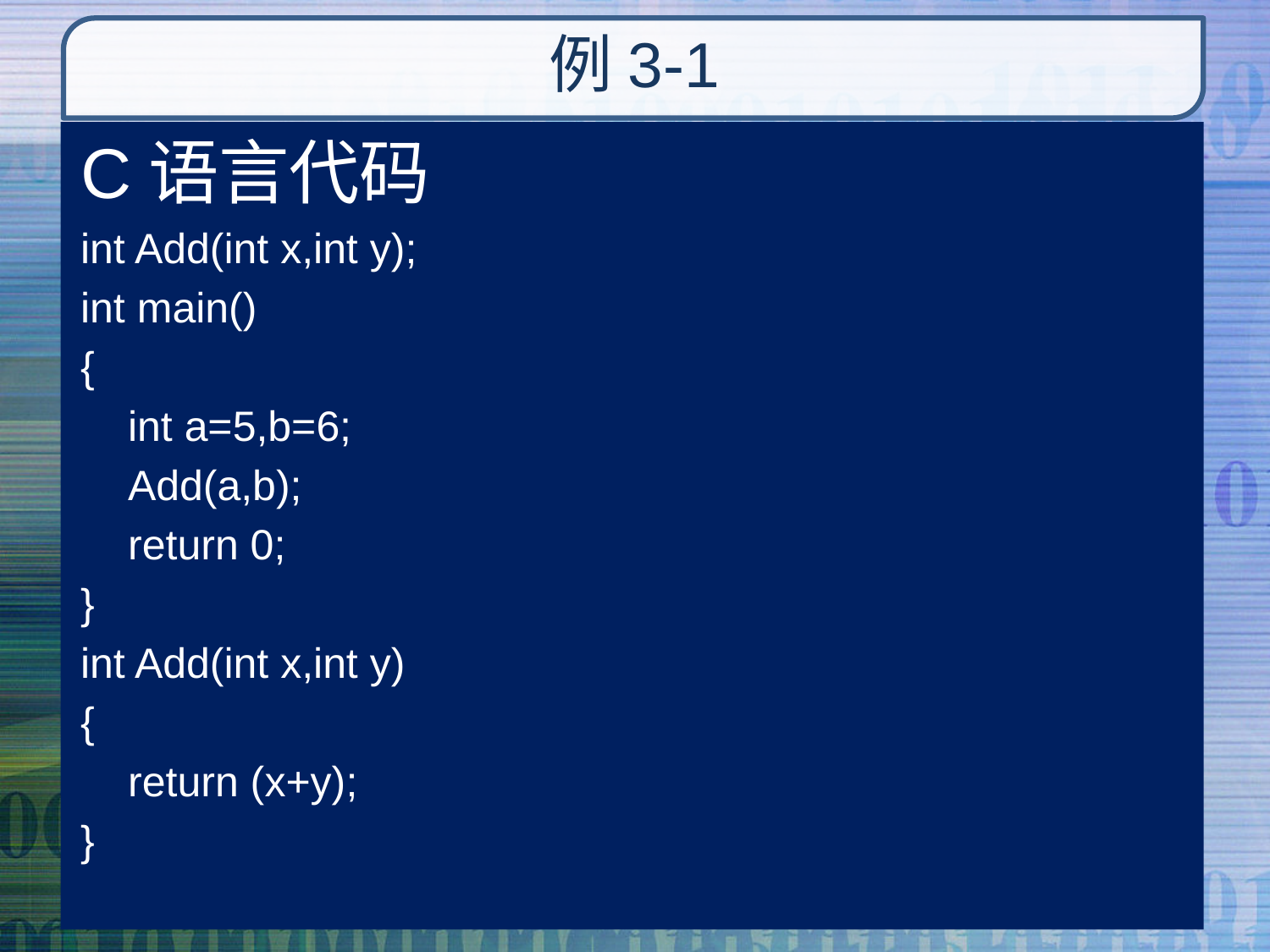

# 例3-1
C语言代码
int Add(int x,int y);
int main()
{
    int a=5,b=6;
    Add(a,b);
    return 0;
}
int Add(int x,int y)
{
    return (x+y);
}